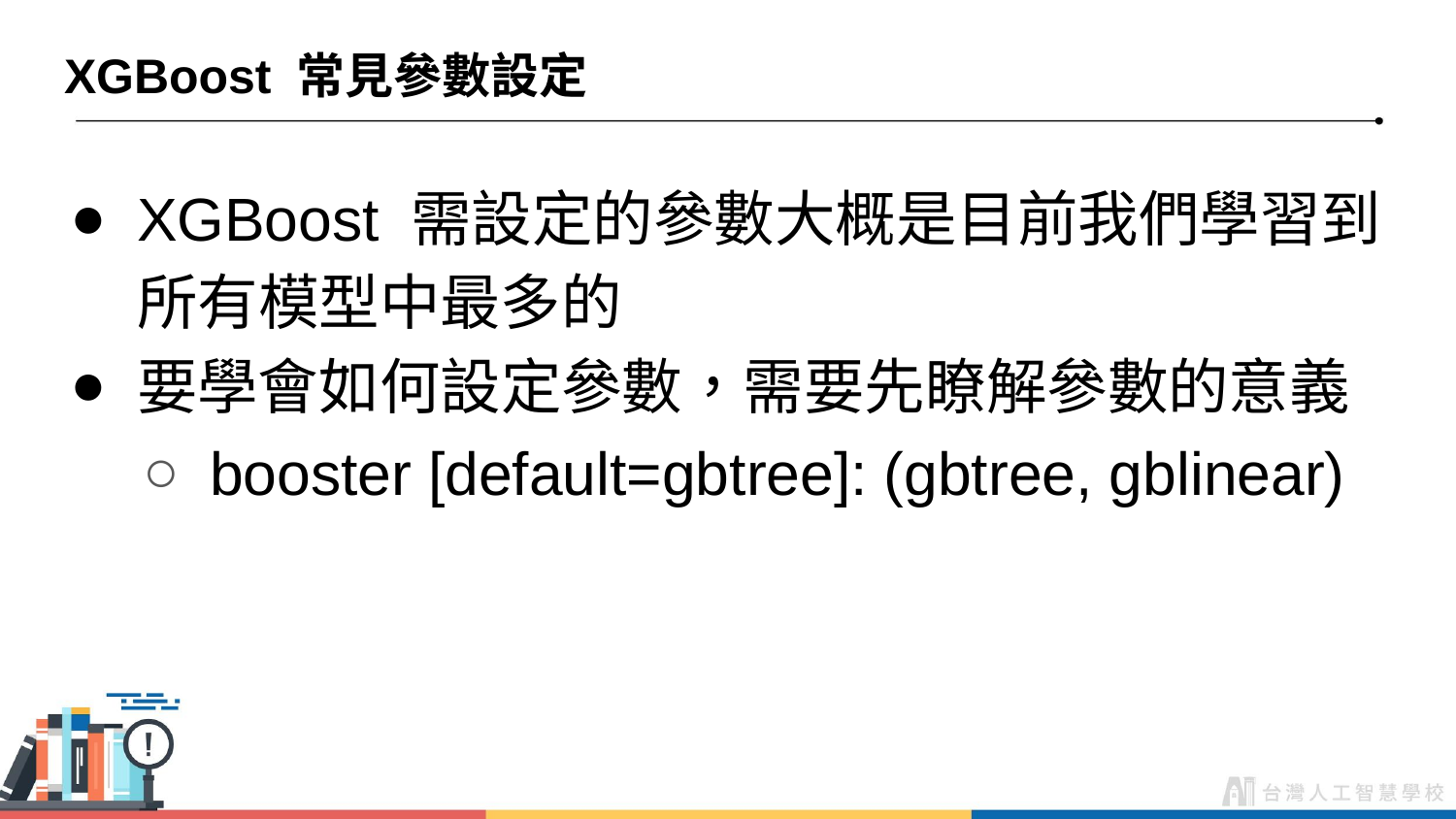

# XGBoost 常見參數設定
XGBoost 需設定的參數大概是目前我們學習到所有模型中最多的
要學會如何設定參數，需要先瞭解參數的意義
booster [default=gbtree]: (gbtree, gblinear)